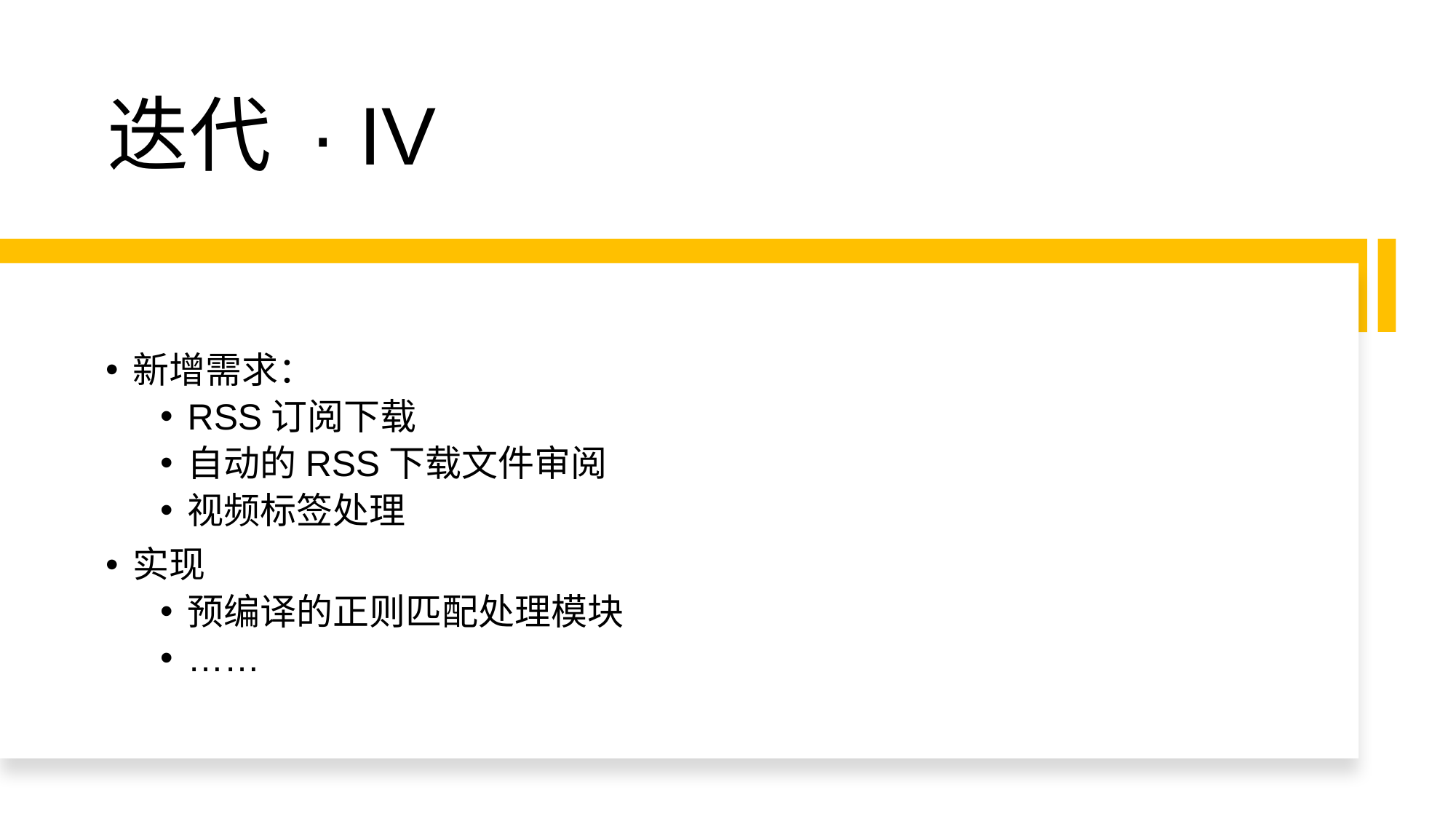

# 迭代 · IV

新增需求：
RSS订阅下载
自动的RSS下载文件审阅
视频标签处理
实现
预编译的正则匹配处理模块
……